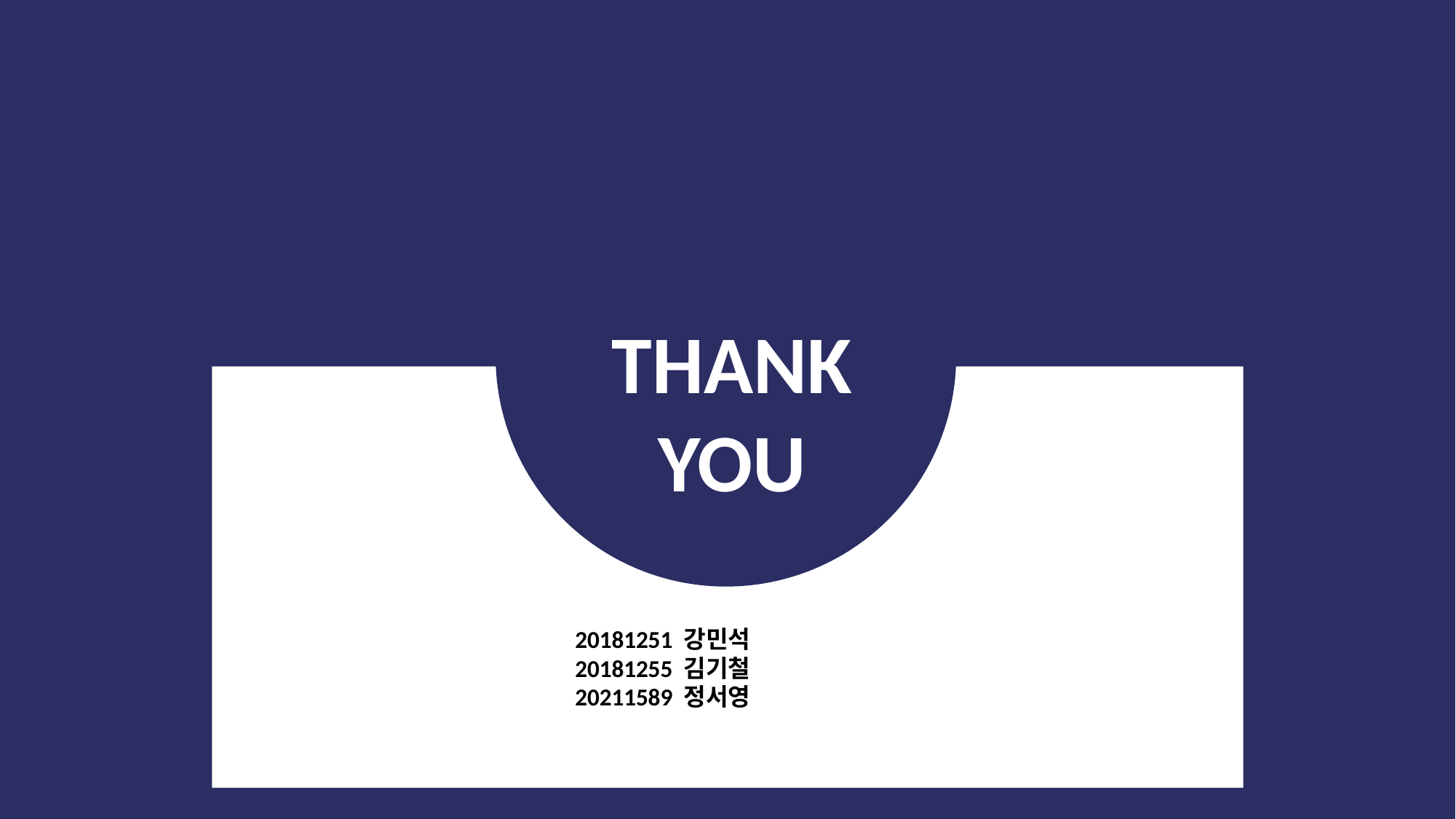

THANK
YOU

20181251 강민석
20181255 김기철
20211589 정서영